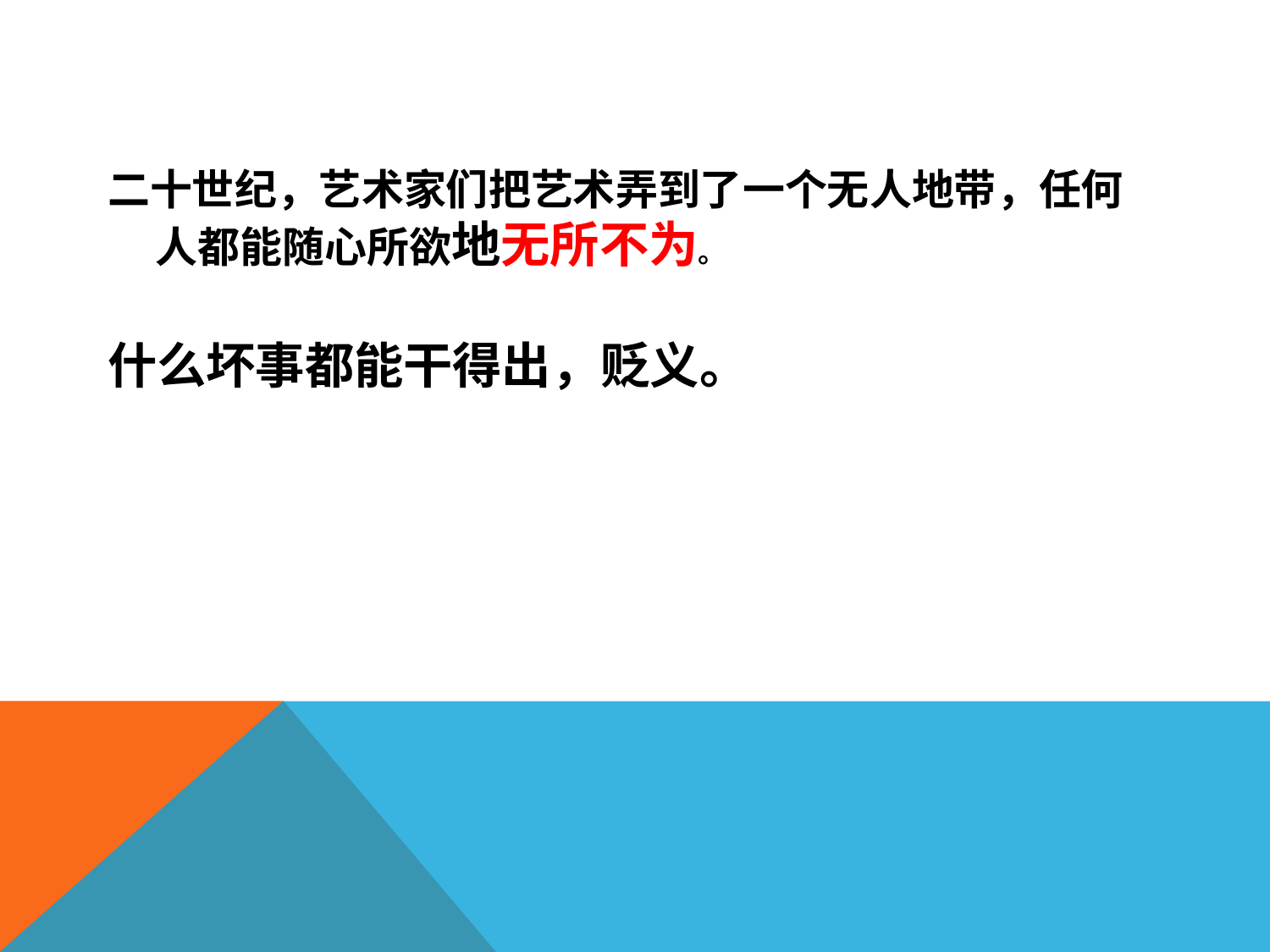

#
二十世纪，艺术家们把艺术弄到了一个无人地带，任何人都能随心所欲地无所不为。

什么坏事都能干得出，贬义。